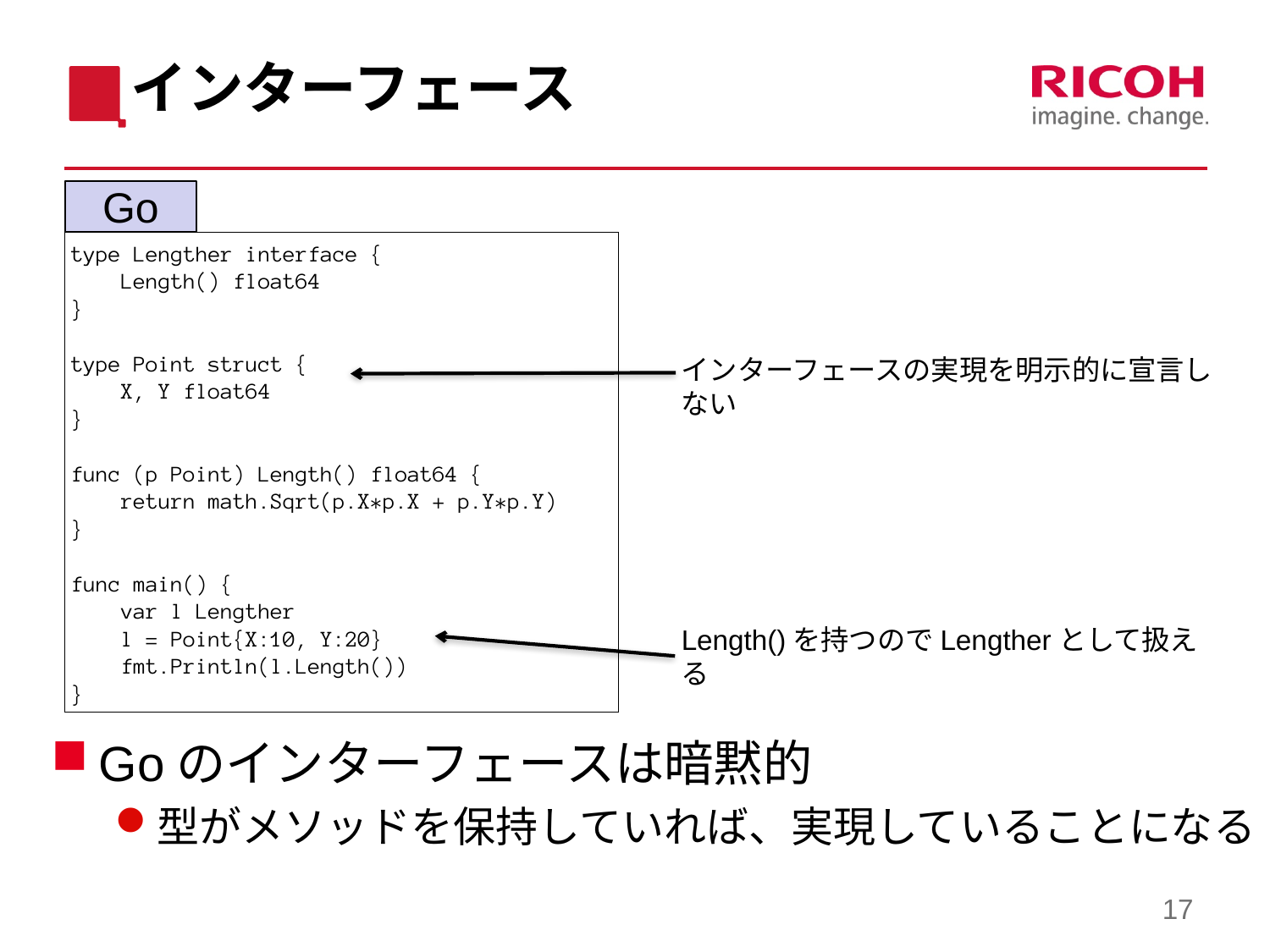

# インターフェース
Go

type Lengther interface {
    Length() float64
}

type Point struct {
    X, Y float64
}

func (p Point) Length() float64 {
    return math.Sqrt(p.X*p.X + p.Y*p.Y)
}

func main() {
    var l Lengther
    l = Point{X:10, Y:20}
    fmt.Println(l.Length())
}
インターフェースの実現を明示的に宣言しない
Length()を持つのでLengtherとして扱える
Goのインターフェースは暗黙的
型がメソッドを保持していれば、実現していることになる
17